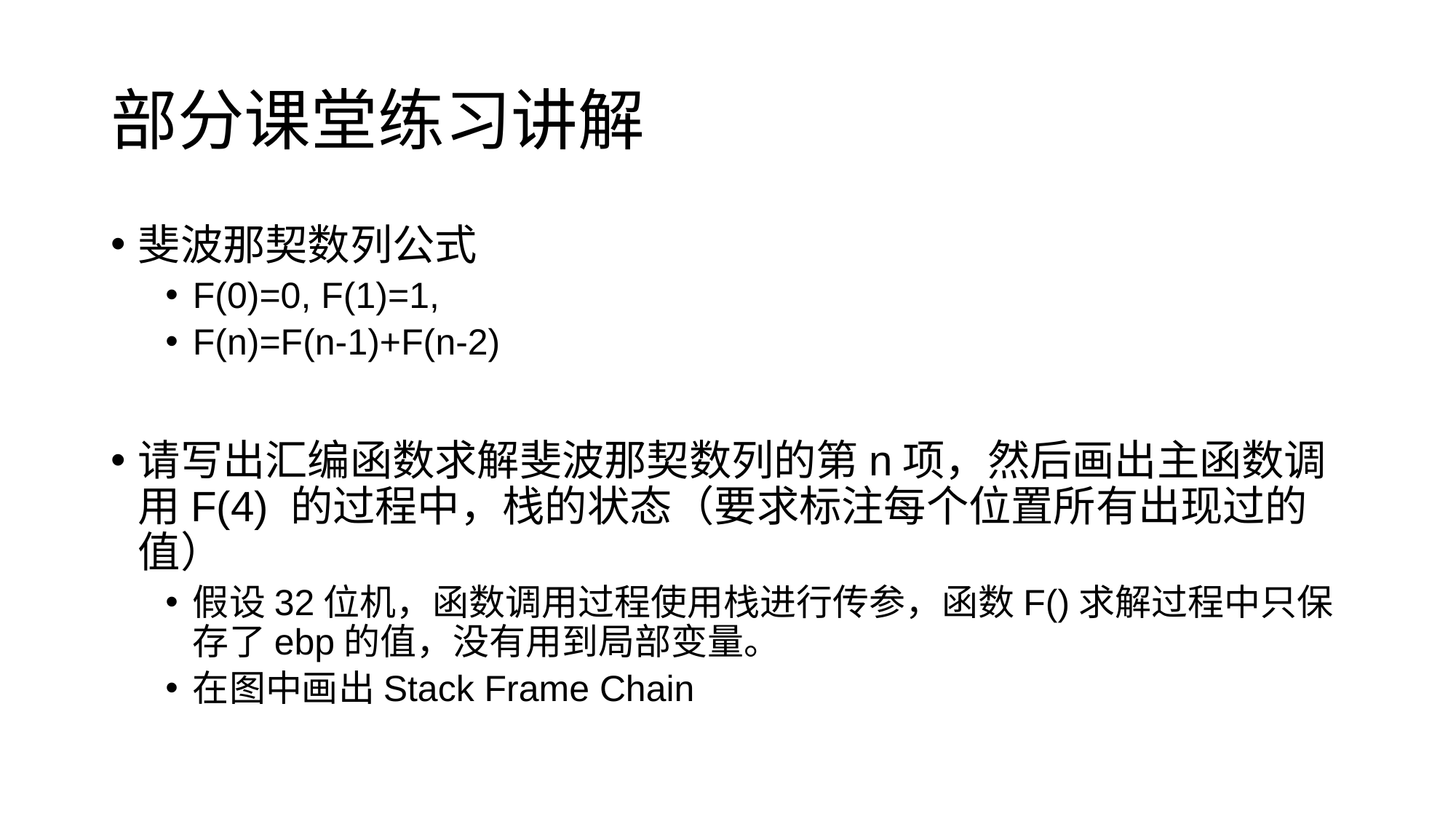

# 部分课堂练习讲解
斐波那契数列公式
F(0)=0, F(1)=1,
F(n)=F(n-1)+F(n-2)

请写出汇编函数求解斐波那契数列的第n项，然后画出主函数调用F(4) 的过程中，栈的状态（要求标注每个位置所有出现过的值）
假设32位机，函数调用过程使用栈进行传参，函数F()求解过程中只保存了ebp的值，没有用到局部变量。
在图中画出Stack Frame Chain